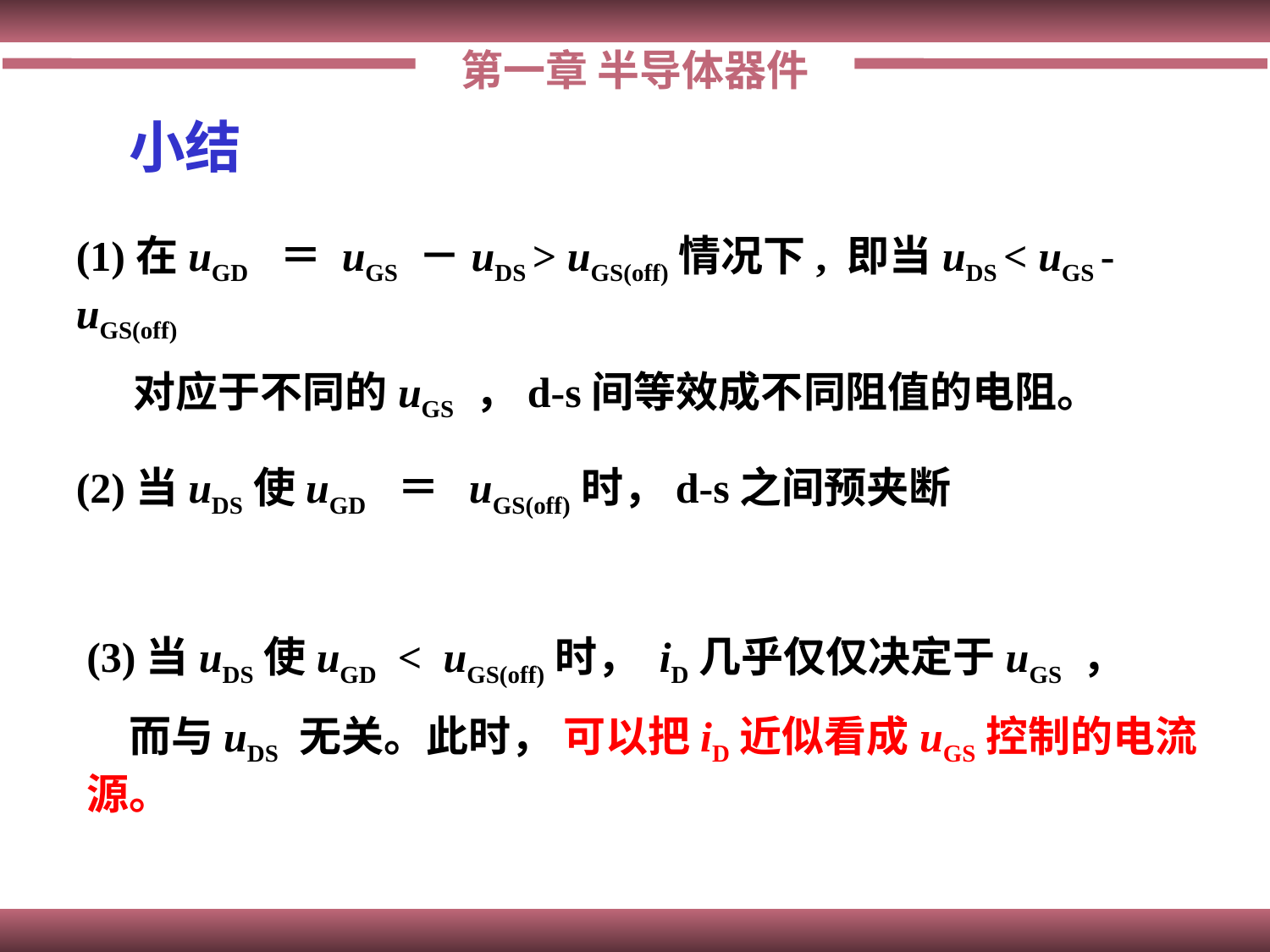

第一章 半导体器件

小结
(1)在uGD  ＝ uGS －uDS > uGS(off)情况下, 即当uDS < uGS -uGS(off)
     对应于不同的uGS ，d-s间等效成不同阻值的电阻。
(2)当uDS使uGD  ＝  uGS(off)时，d-s之间预夹断
(3)当uDS使uGD  <  uGS(off)时， iD几乎仅仅决定于uGS ，
　而与uDS 无关。此时， 可以把iD近似看成uGS控制的电流源。